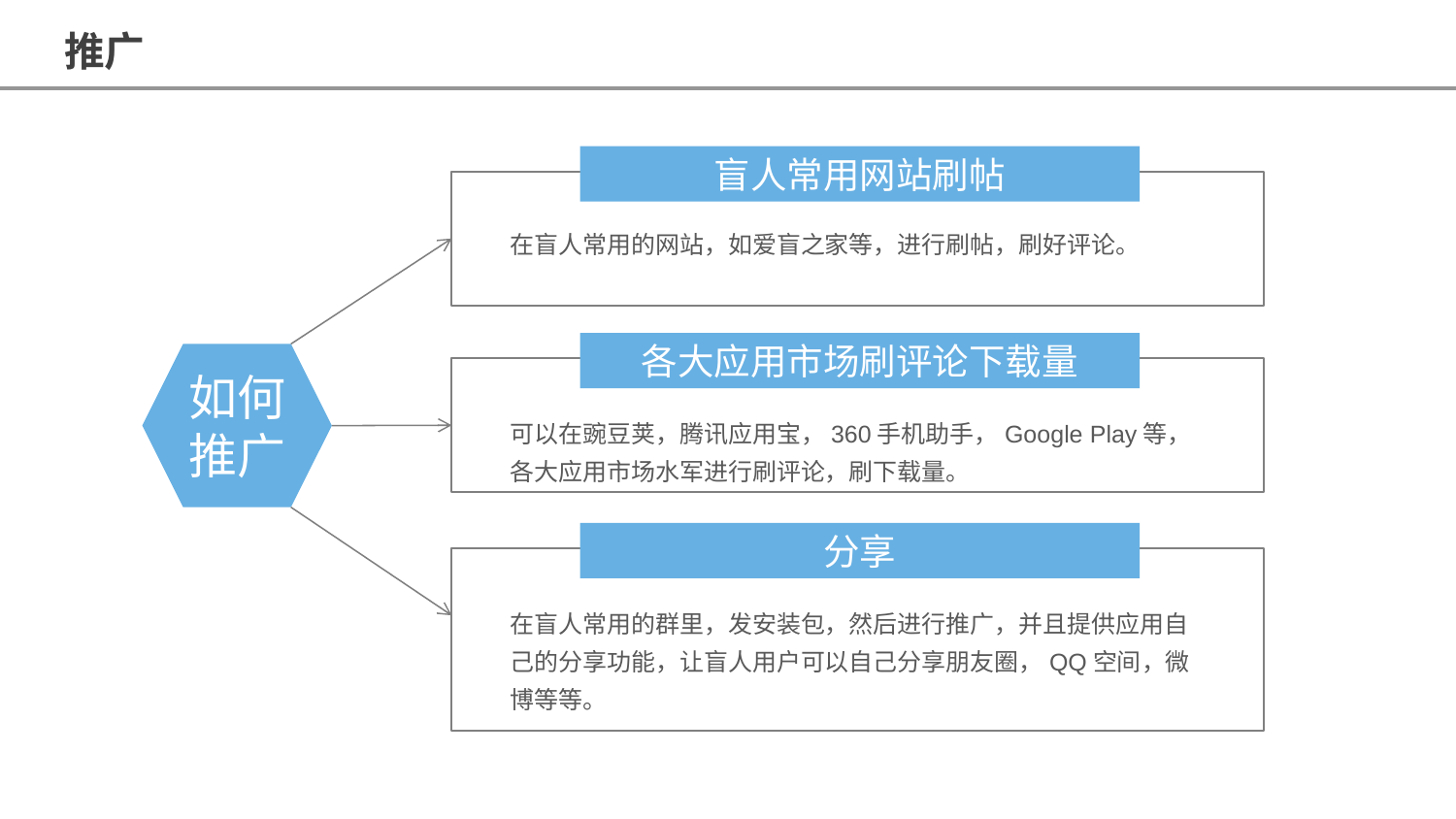

推广
盲人常用网站刷帖

在盲人常用的网站，如爱盲之家等，进行刷帖，刷好评论。
各大应用市场刷评论下载量
如何推广

可以在豌豆荚，腾讯应用宝，360手机助手，Google Play等，各大应用市场水军进行刷评论，刷下载量。
分享

在盲人常用的群里，发安装包，然后进行推广，并且提供应用自己的分享功能，让盲人用户可以自己分享朋友圈，QQ空间，微博等等。